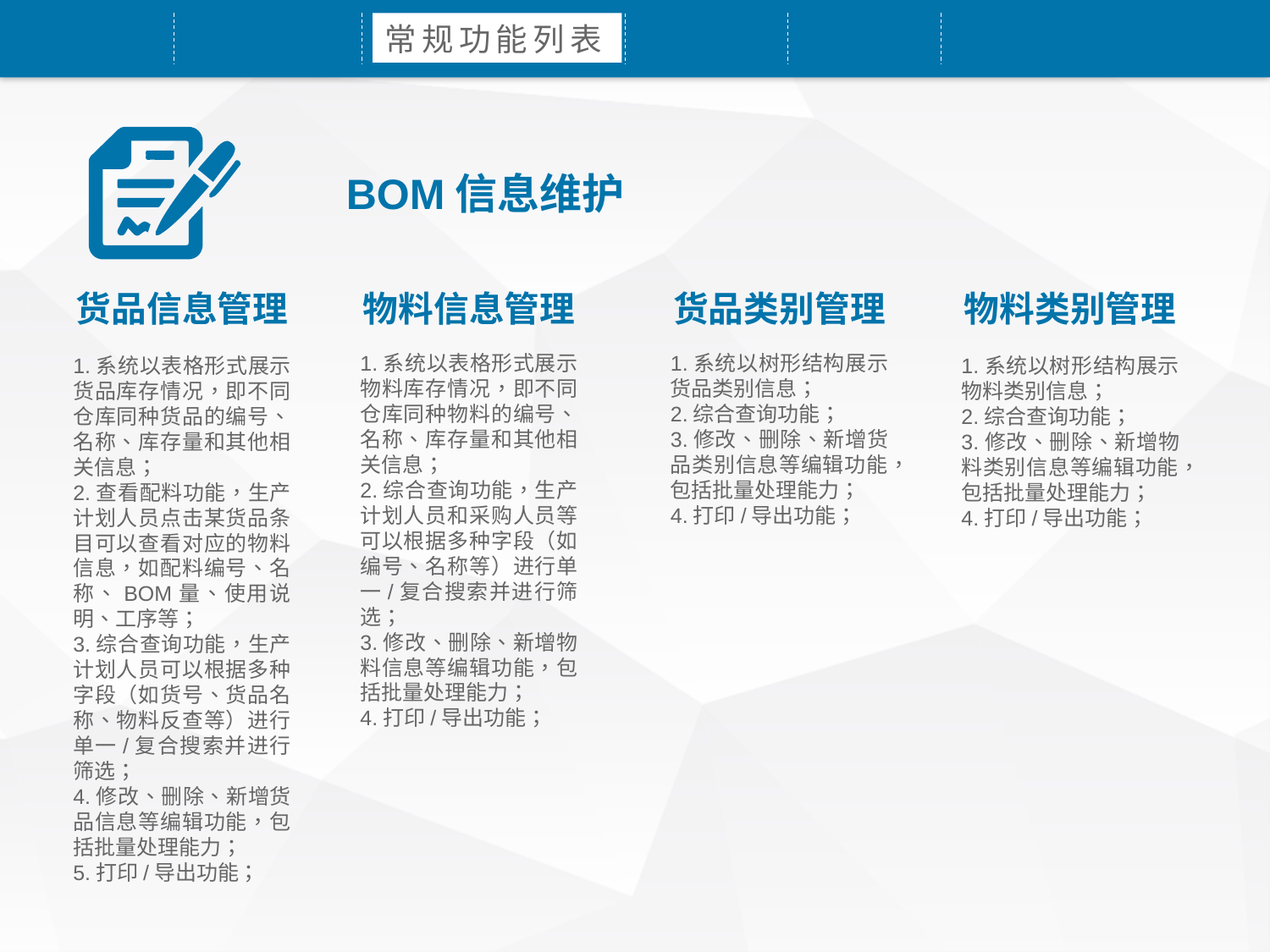

常规功能列表

BOM信息维护
货品信息管理
物料信息管理
货品类别管理
物料类别管理
1.系统以表格形式展示物料库存情况，即不同仓库同种物料的编号、名称、库存量和其他相关信息；
2.综合查询功能，生产计划人员和采购人员等可以根据多种字段（如编号、名称等）进行单一/复合搜索并进行筛选；
3.修改、删除、新增物料信息等编辑功能，包括批量处理能力；
4.打印/导出功能；
1.系统以树形结构展示货品类别信息；
2.综合查询功能；
3.修改、删除、新增货品类别信息等编辑功能，包括批量处理能力；
4.打印/导出功能；
1.系统以表格形式展示货品库存情况，即不同仓库同种货品的编号、名称、库存量和其他相关信息；
2.查看配料功能，生产计划人员点击某货品条目可以查看对应的物料信息，如配料编号、名称、BOM量、使用说明、工序等；
3.综合查询功能，生产计划人员可以根据多种字段（如货号、货品名称、物料反查等）进行单一/复合搜索并进行筛选；
4.修改、删除、新增货品信息等编辑功能，包括批量处理能力；
5.打印/导出功能；
1.系统以树形结构展示物料类别信息；
2.综合查询功能；
3.修改、删除、新增物料类别信息等编辑功能，包括批量处理能力；
4.打印/导出功能；